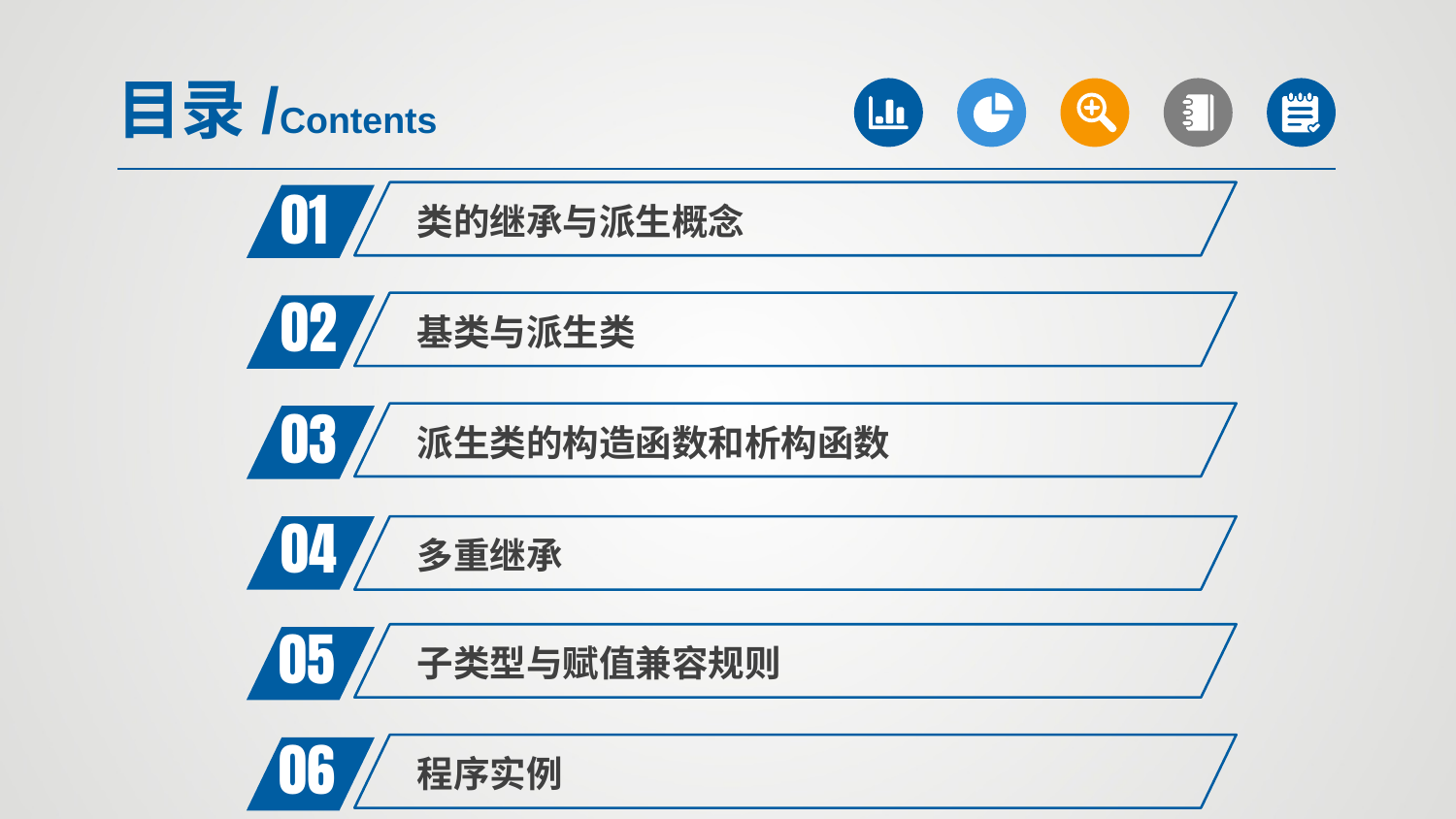

目录/Contents

01

类的继承与派生概念
02

基类与派生类
03

派生类的构造函数和析构函数
04

多重继承
05

子类型与赋值兼容规则
06

程序实例